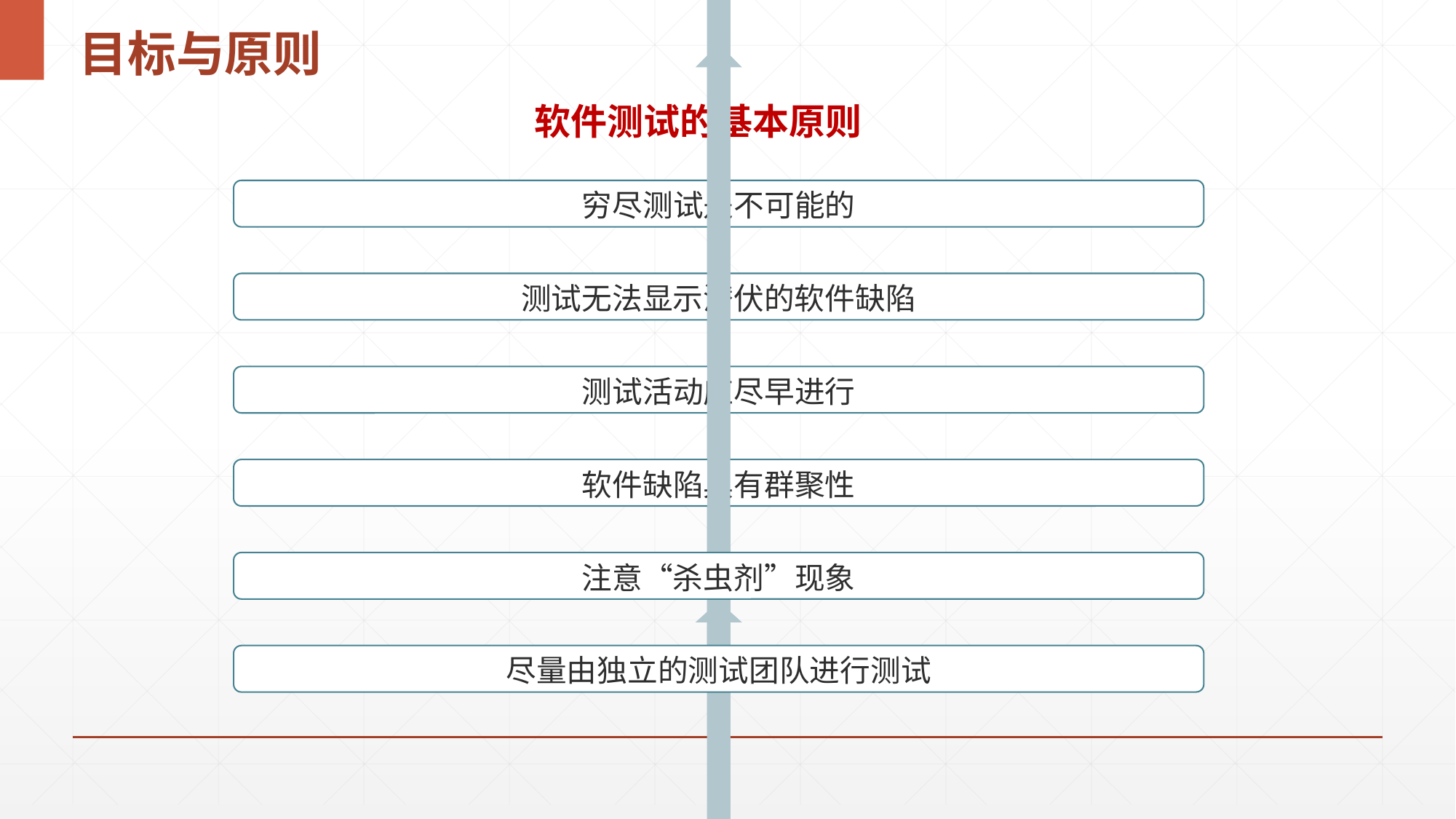

# 目标与原则
软件测试的基本原则
穷尽测试是不可能的
测试无法显示潜伏的软件缺陷
测试活动应尽早进行
软件缺陷具有群聚性
注意“杀虫剂”现象
尽量由独立的测试团队进行测试